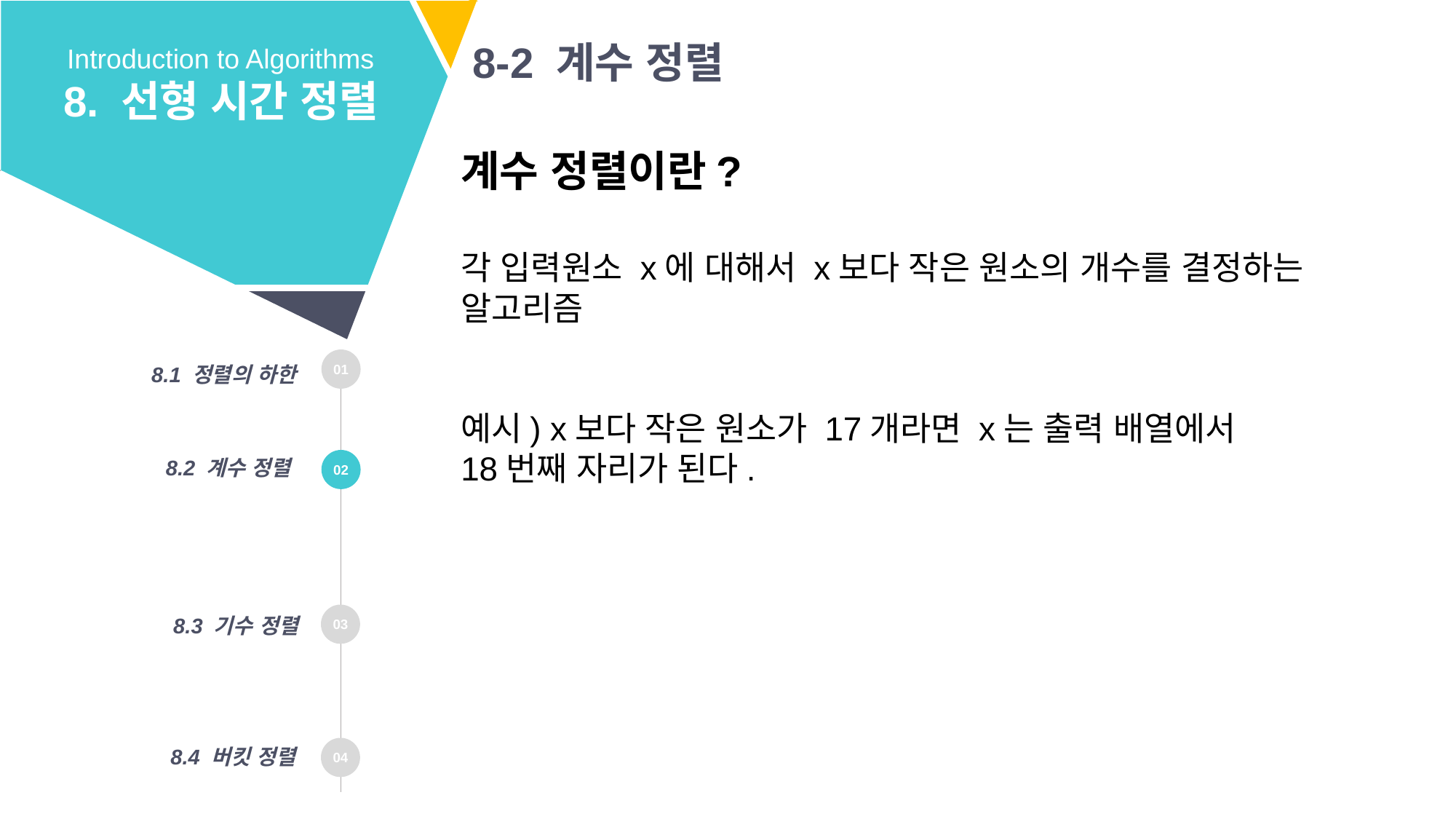

8-2 계수 정렬
Introduction to Algorithms
8. 선형 시간 정렬
계수 정렬이란?
각 입력원소 x에 대해서 x보다 작은 원소의 개수를 결정하는
알고리즘

예시) x보다 작은 원소가 17개라면 x는 출력 배열에서
18번째 자리가 된다.

01
8.1 정렬의 하한
8.2 계수 정렬
02
03
8.3 기수 정렬
8.4 버킷 정렬
04